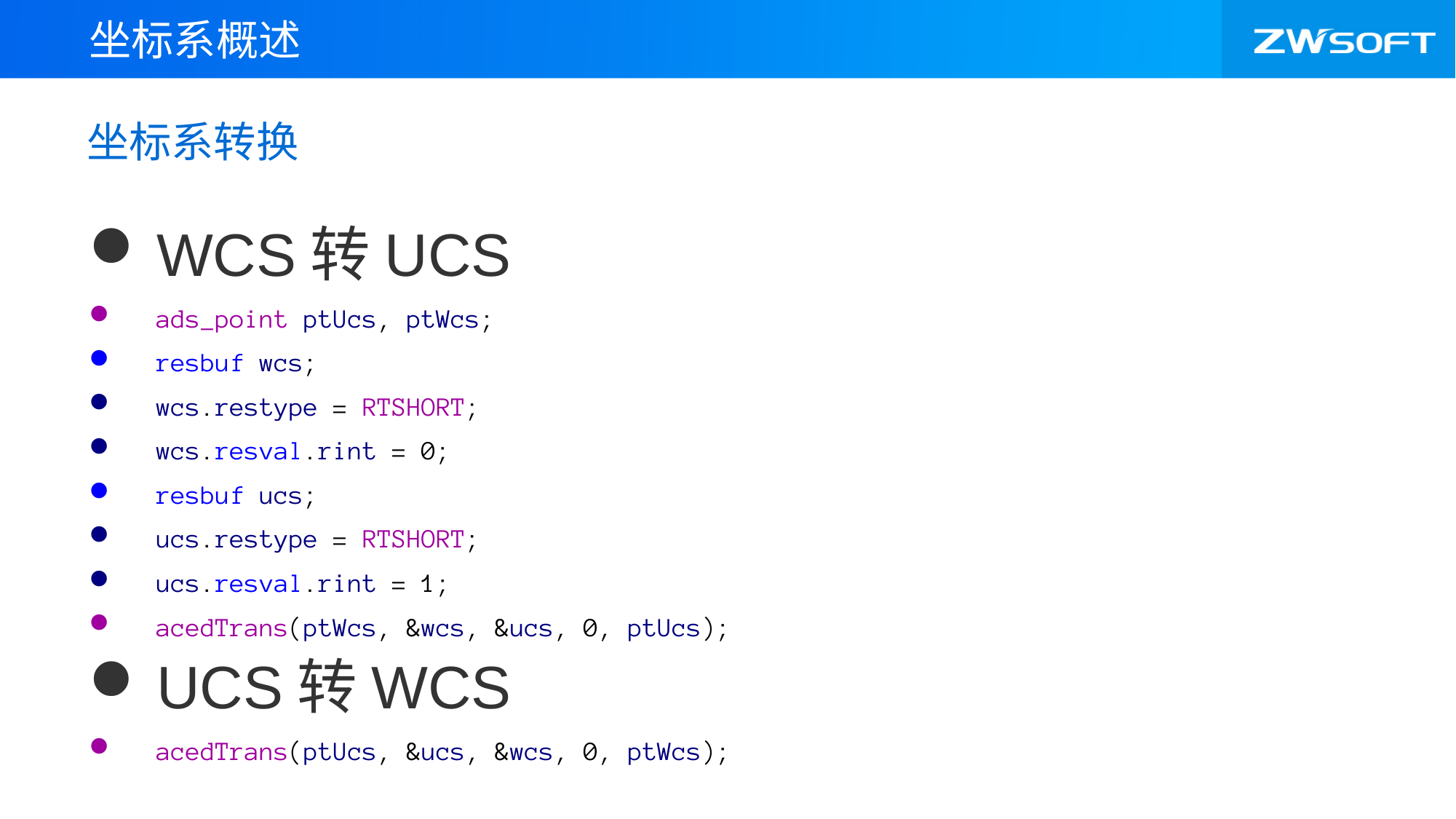

坐标系概述
# 坐标系转换
WCS转UCS
ads_point ptUcs, ptWcs;
resbuf wcs;
wcs.restype = RTSHORT;
wcs.resval.rint = 0;
resbuf ucs;
ucs.restype = RTSHORT;
ucs.resval.rint = 1;
acedTrans(ptWcs, &wcs, &ucs, 0, ptUcs);
UCS转WCS
acedTrans(ptUcs, &ucs, &wcs, 0, ptWcs);